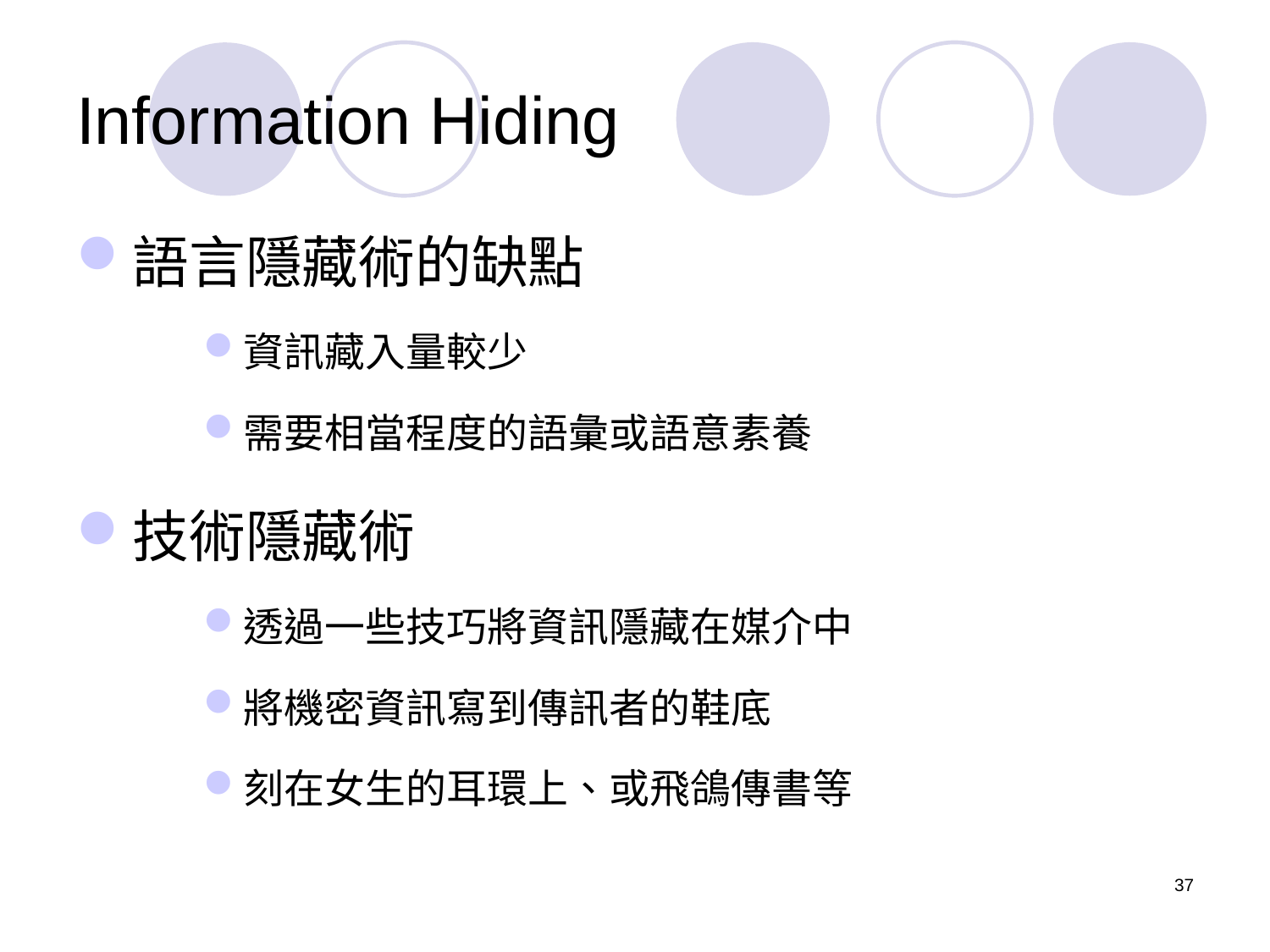

# Information Hiding
語言隱藏術的缺點
資訊藏入量較少
需要相當程度的語彙或語意素養
技術隱藏術
透過一些技巧將資訊隱藏在媒介中
將機密資訊寫到傳訊者的鞋底
刻在女生的耳環上、或飛鴿傳書等

37